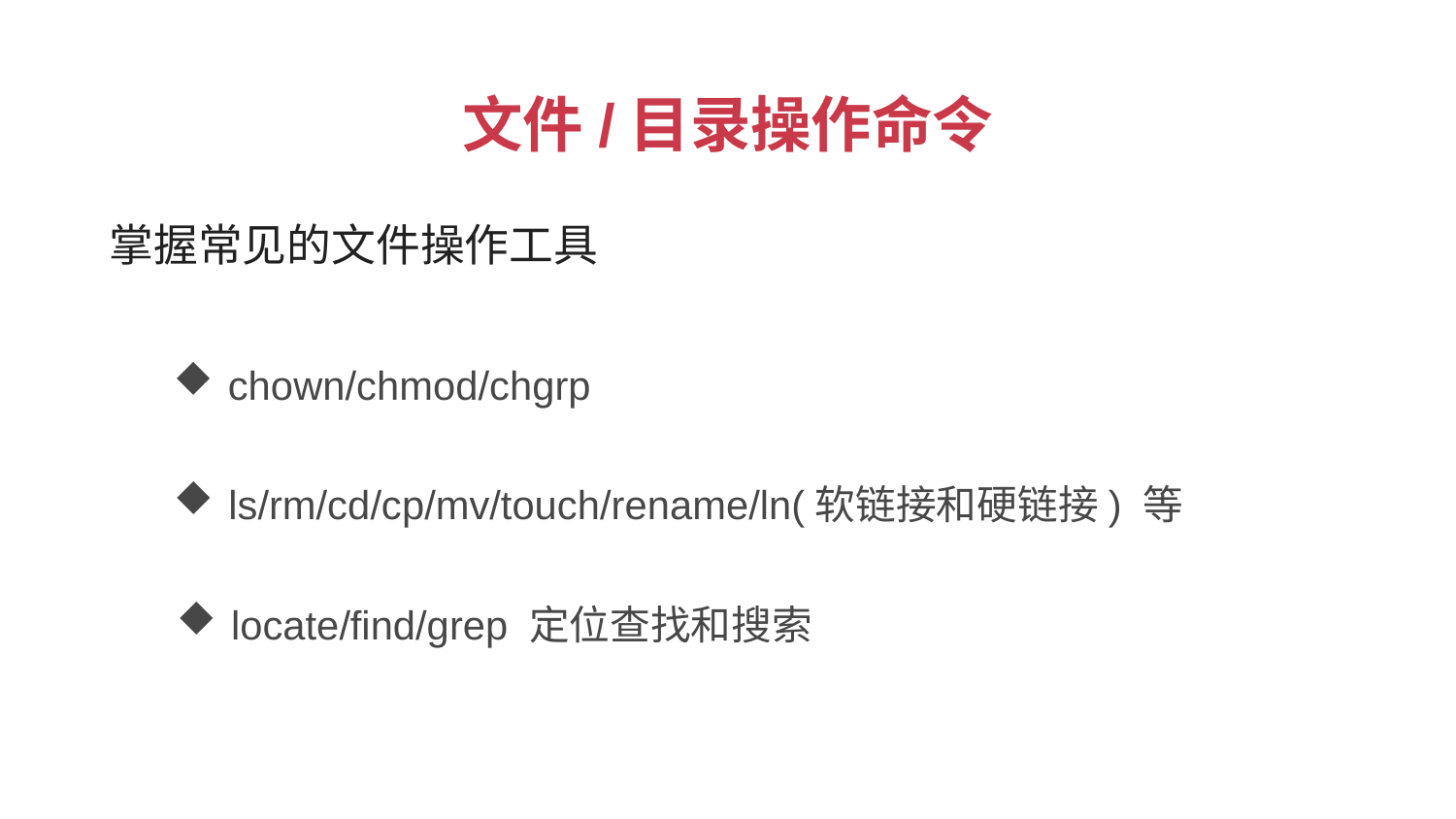

文件/目录操作命令
 掌握常见的文件操作工具
chown/chmod/chgrp
ls/rm/cd/cp/mv/touch/rename/ln(软链接和硬链接) 等
locate/find/grep 定位查找和搜索